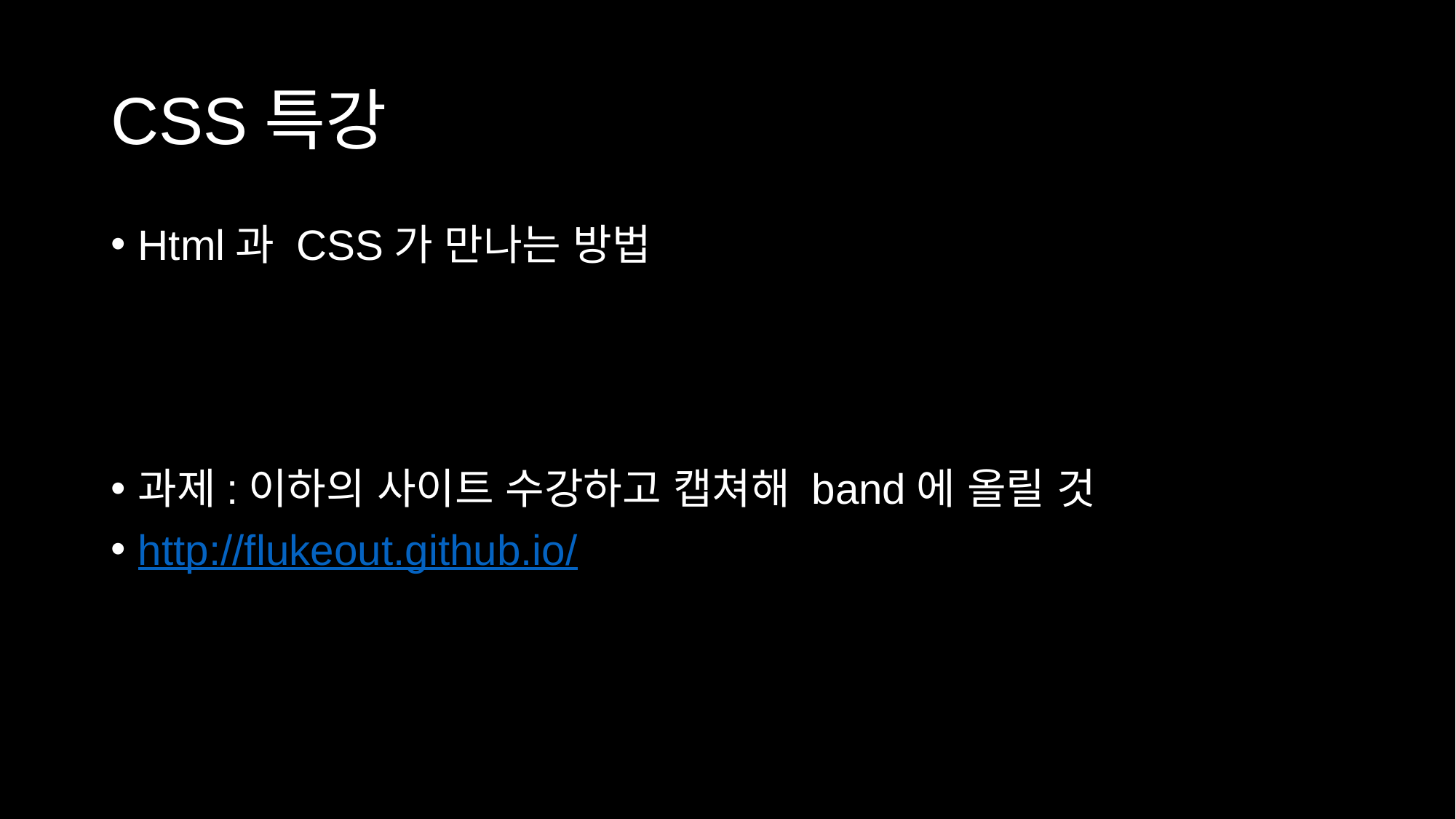

# CSS특강
Html과 CSS가 만나는 방법

과제:이하의 사이트 수강하고 캡쳐해 band에 올릴 것
http://flukeout.github.io/